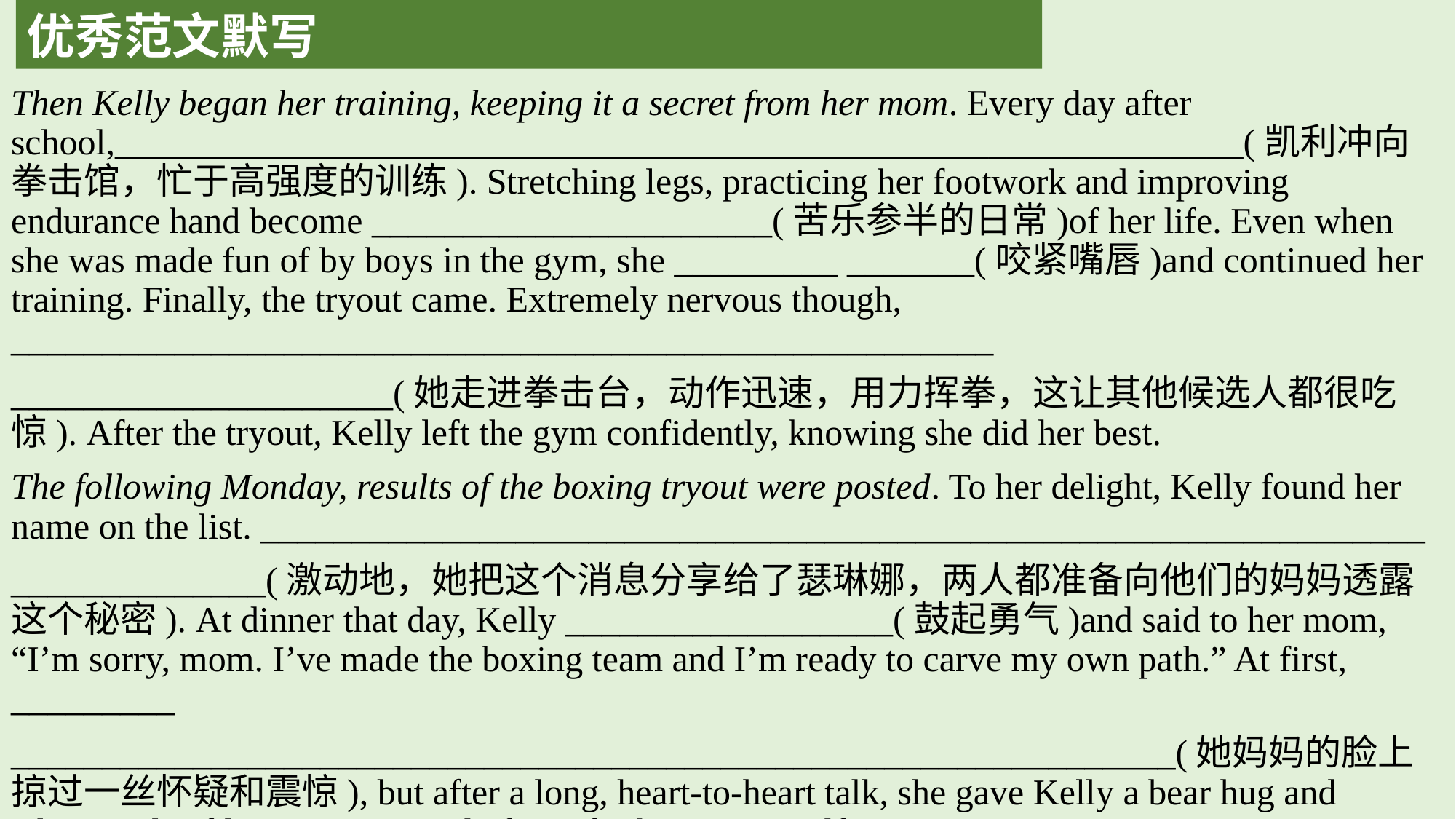

优秀范文默写
Then Kelly began her training, keeping it a secret from her mom. Every day after school,______________________________________________________________(凯利冲向拳击馆，忙于高强度的训练). Stretching legs, practicing her footwork and improving endurance hand become ______________________(苦乐参半的日常)of her life. Even when she was made fun of by boys in the gym, she _________ _______(咬紧嘴唇)and continued her training. Finally, the tryout came. Extremely nervous though, ______________________________________________________
_____________________(她走进拳击台，动作迅速，用力挥拳，这让其他候选人都很吃惊). After the tryout, Kelly left the gym confidently, knowing she did her best.
The following Monday, results of the boxing tryout were posted. To her delight, Kelly found her name on the list. ________________________________________________________________
______________(激动地，她把这个消息分享给了瑟琳娜，两人都准备向他们的妈妈透露这个秘密). At dinner that day, Kelly __________________(鼓起勇气)and said to her mom, “I’m sorry, mom. I’ve made the boxing team and I’m ready to carve my own path.” At first, _________
________________________________________________________________(她妈妈的脸上掠过一丝怀疑和震惊), but after a long, heart-to-heart talk, she gave Kelly a bear hug and whispered softly, “I’m so proud of you for being yourself.”